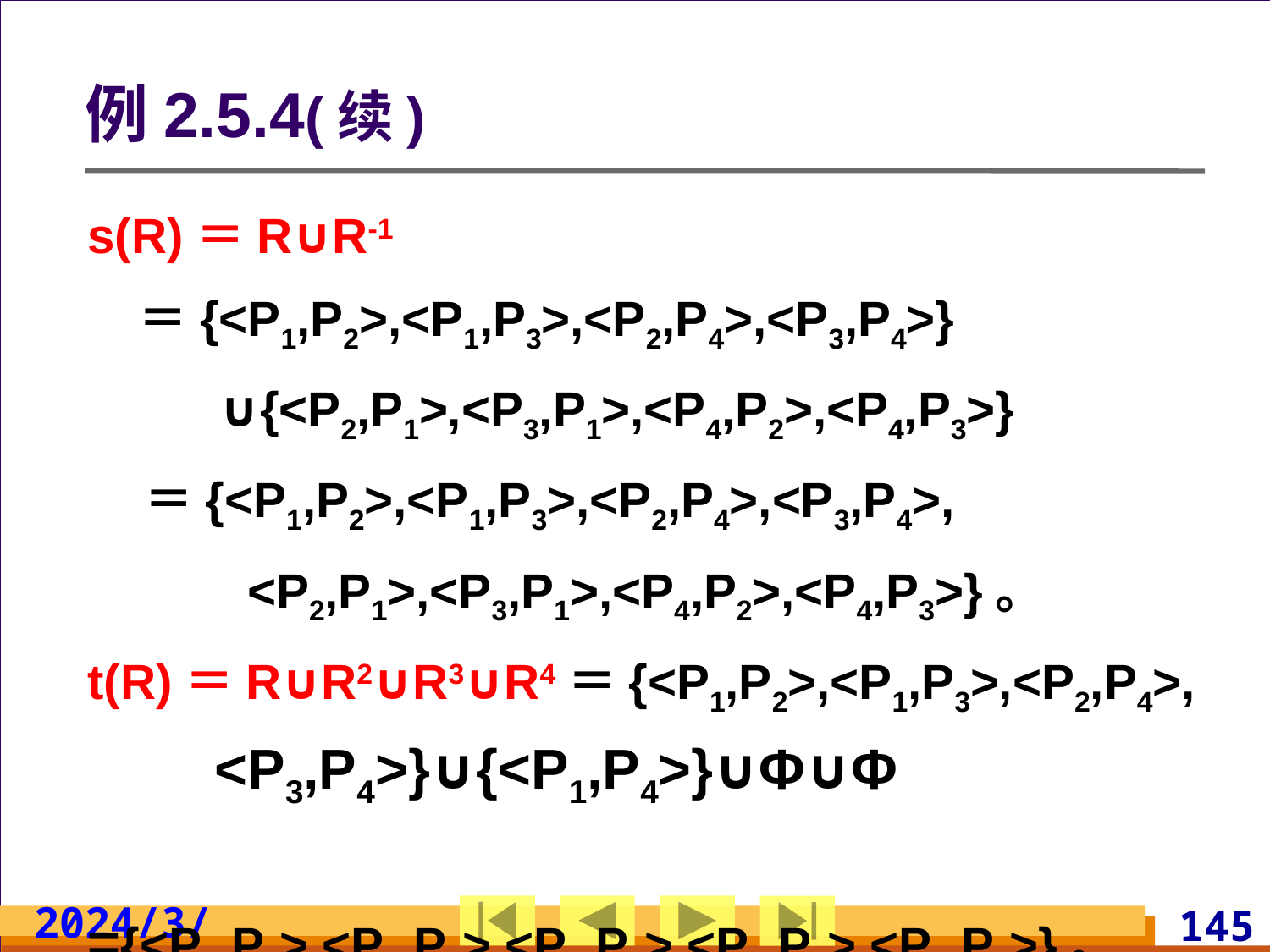

# 例2.5.4(续)
s(R)＝R∪R-1
      ＝{<P1,P2>,<P1,P3>,<P2,P4>,<P3,P4>}
     ∪{<P2,P1>,<P3,P1>,<P4,P2>,<P4,P3>}
    ＝{<P1,P2>,<P1,P3>,<P2,P4>,<P3,P4>,
       <P2,P1>,<P3,P1>,<P4,P2>,<P4,P3>}。
t(R)＝R∪R2∪R3∪R4＝{<P1,P2>,<P1,P3>,<P2,P4>,
<P3,P4>}∪{<P1,P4>}∪Φ∪Φ
	={<P1,P2>,<P1,P3>,<P2,P4>,<P3,P4>,<P1,P4>}。
2024/3/10